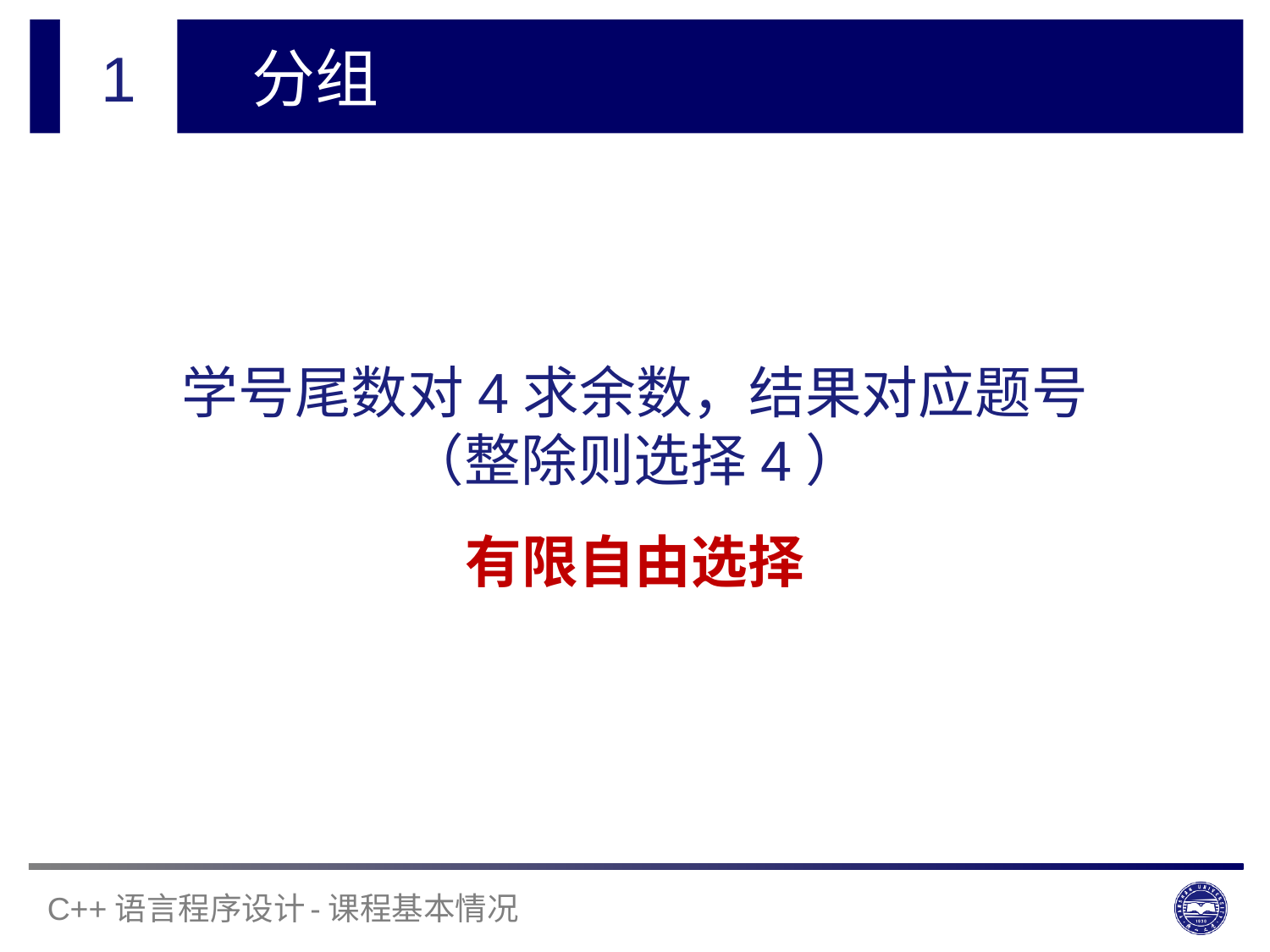

1
分组

学号尾数对4求余数，结果对应题号（整除则选择4）
有限自由选择
-课程基本情况